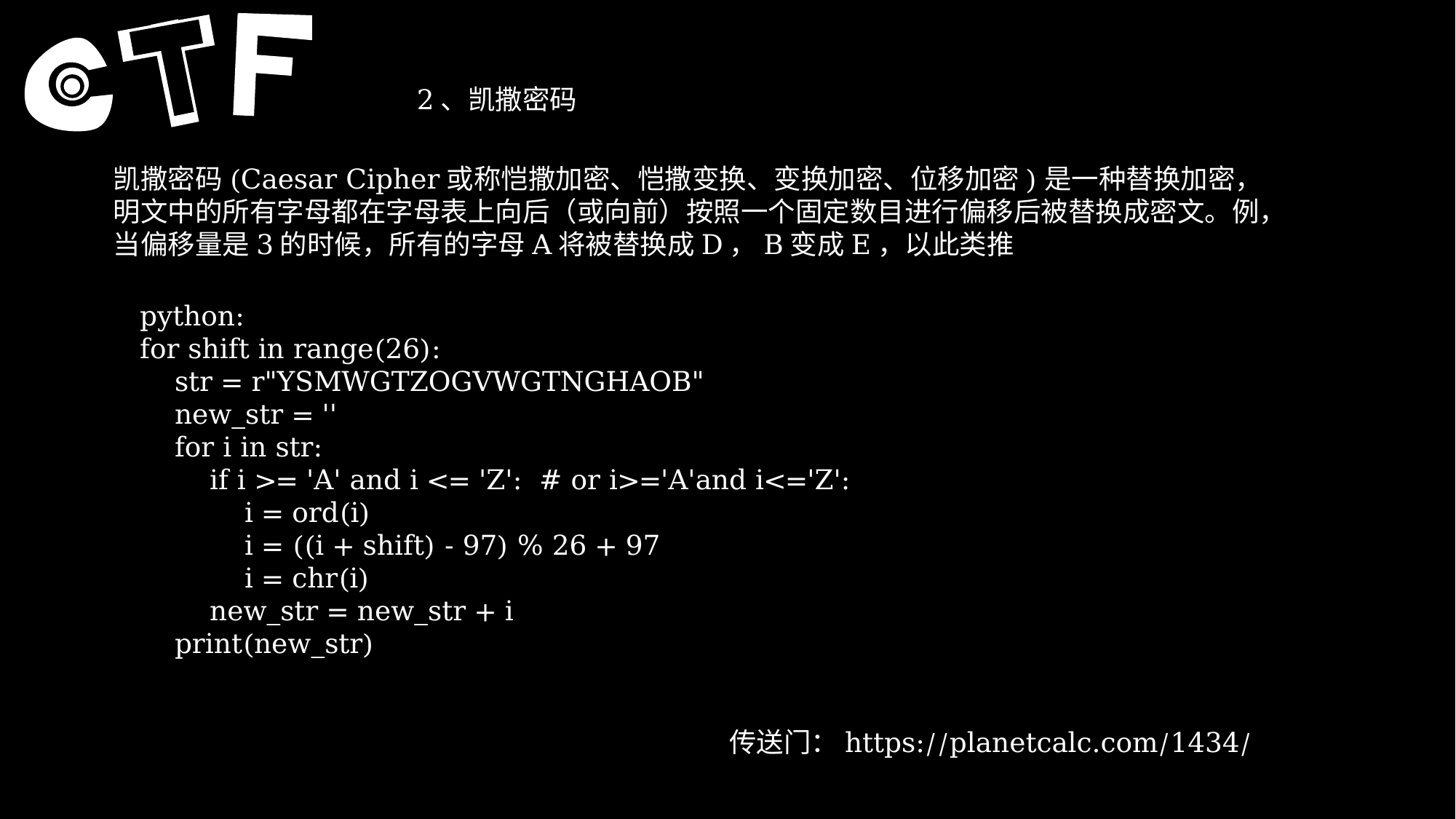

2、凯撒密码
凯撒密码(Caesar Cipher或称恺撒加密、恺撒变换、变换加密、位移加密)是一种替换加密，明文中的所有字母都在字母表上向后（或向前）按照一个固定数目进行偏移后被替换成密文。例，当偏移量是3的时候，所有的字母A将被替换成D，B变成E，以此类推
python:
for shift in range(26):
    str = r"YSMWGTZOGVWGTNGHAOB"
    new_str = ''
    for i in str:
        if i >= 'A' and i <= 'Z':  # or i>='A'and i<='Z':
            i = ord(i)
            i = ((i + shift) - 97) % 26 + 97
            i = chr(i)
        new_str = new_str + i
    print(new_str)

RI

传送门：https://planetcalc.com/1434/